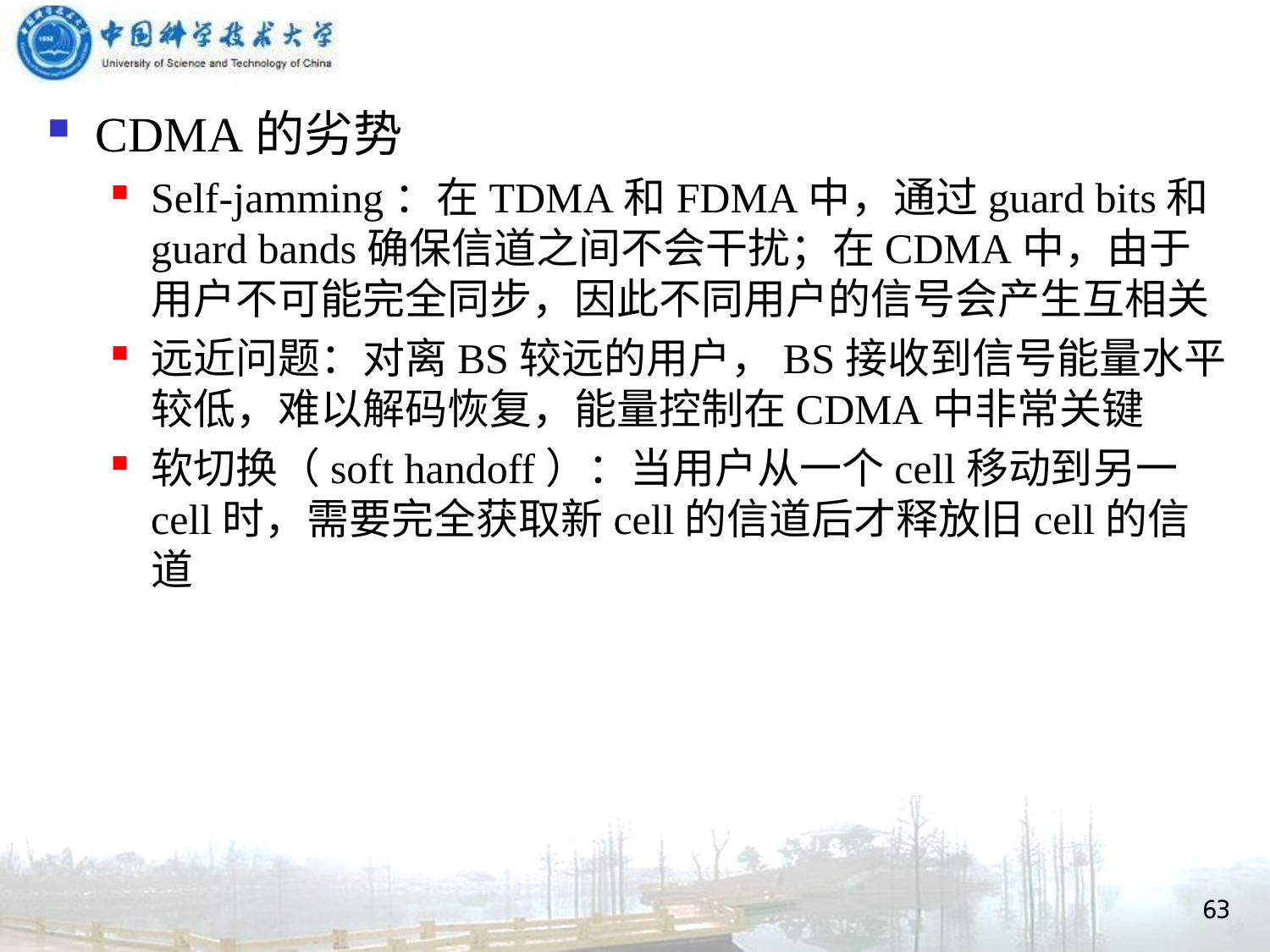

CDMA的劣势
Self-jamming：在TDMA和FDMA中，通过guard bits和guard bands确保信道之间不会干扰；在CDMA中，由于用户不可能完全同步，因此不同用户的信号会产生互相关
远近问题：对离BS较远的用户，BS接收到信号能量水平较低，难以解码恢复，能量控制在CDMA中非常关键
软切换（soft handoff）：当用户从一个cell移动到另一cell时，需要完全获取新cell的信道后才释放旧cell的信道

63